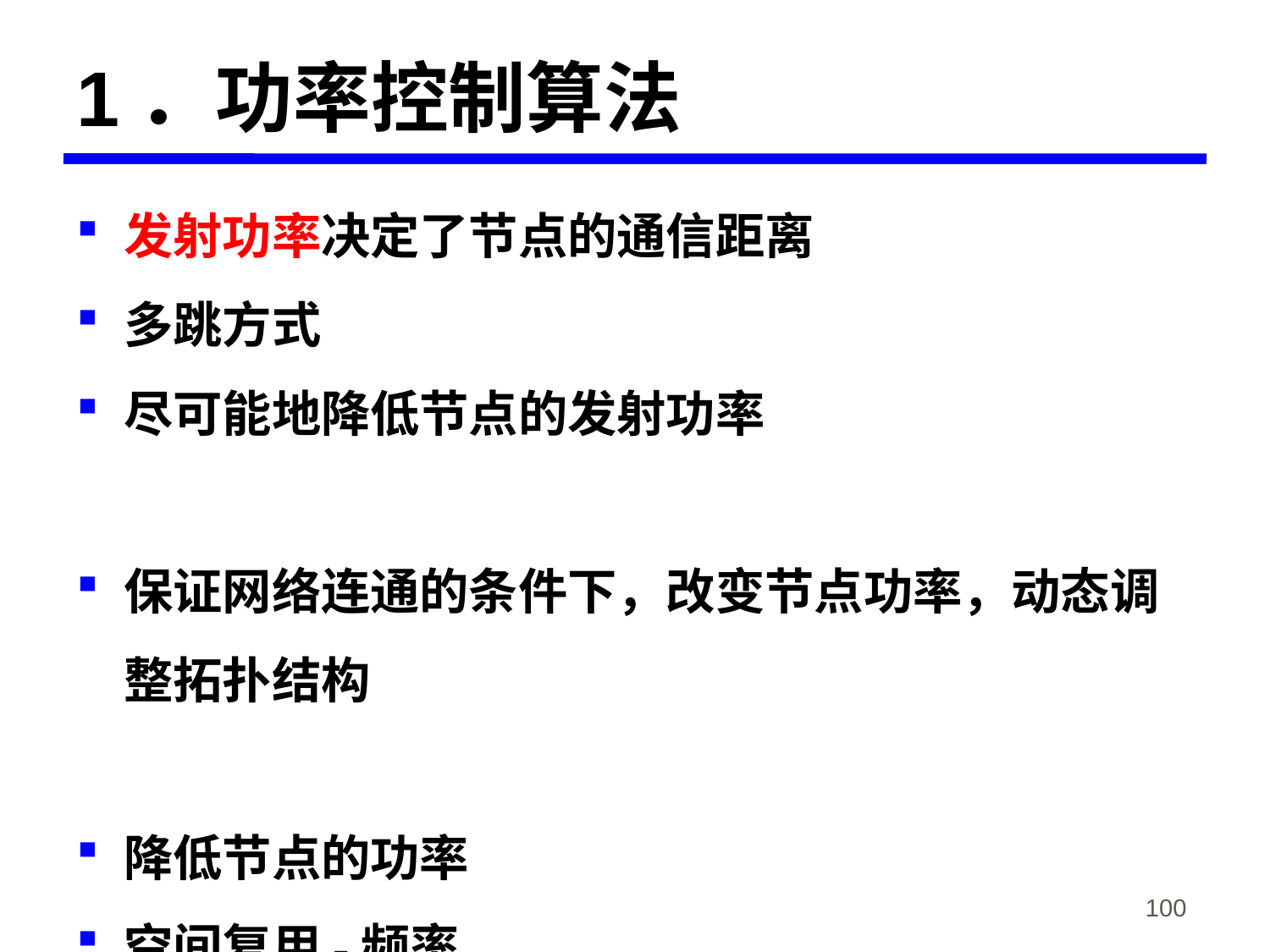

# 1．功率控制算法
发射功率决定了节点的通信距离
多跳方式
尽可能地降低节点的发射功率

保证网络连通的条件下，改变节点功率，动态调整拓扑结构

降低节点的功率
空间复用-频率
《物联网概论》-韩毅刚
100